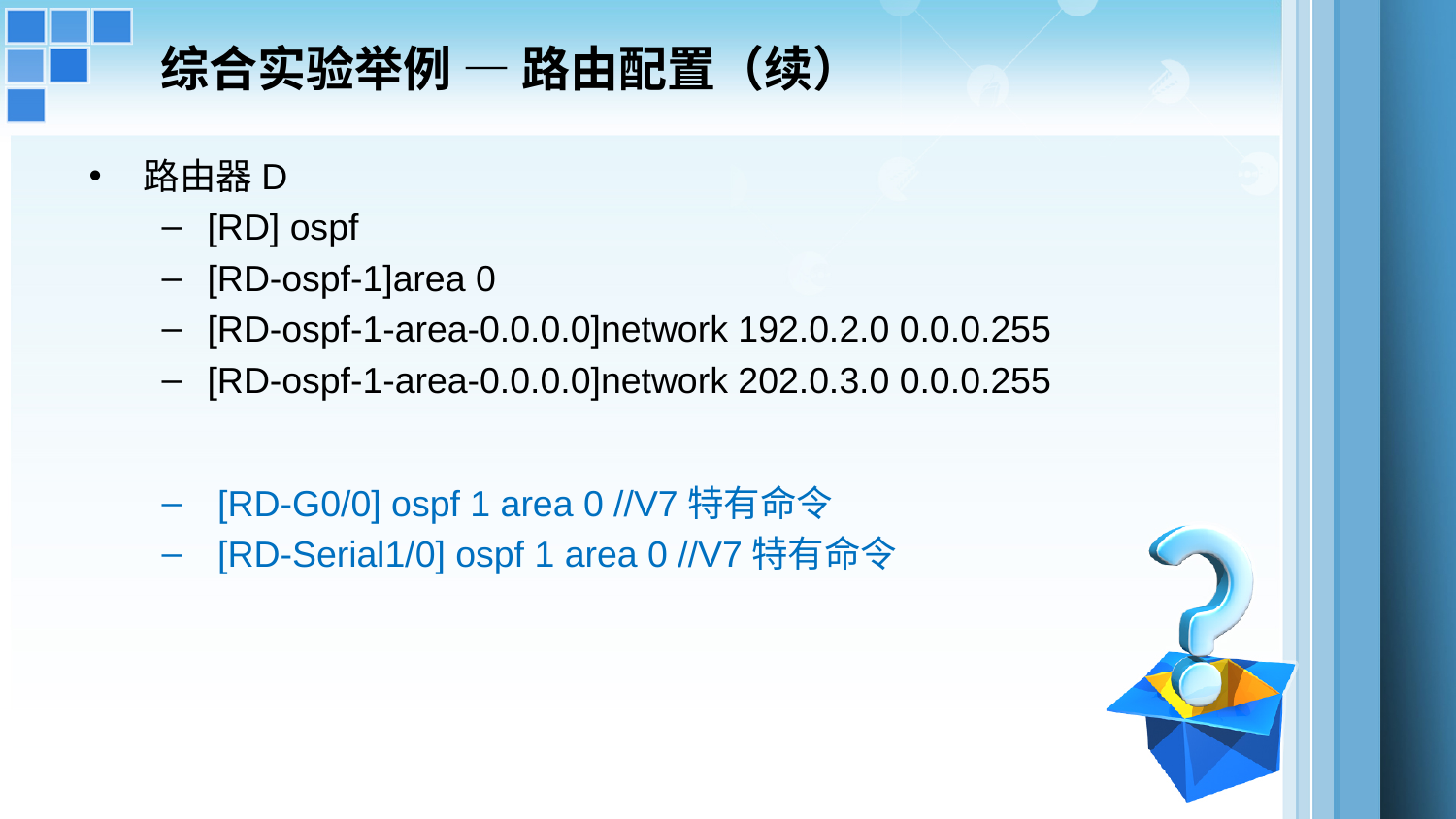

综合实验举例 — 路由配置（续）
路由器D
[RD] ospf
[RD-ospf-1]area 0
[RD-ospf-1-area-0.0.0.0]network 192.0.2.0 0.0.0.255
[RD-ospf-1-area-0.0.0.0]network 202.0.3.0 0.0.0.255

 [RD-G0/0] ospf 1 area 0 //V7特有命令
 [RD-Serial1/0] ospf 1 area 0 //V7特有命令